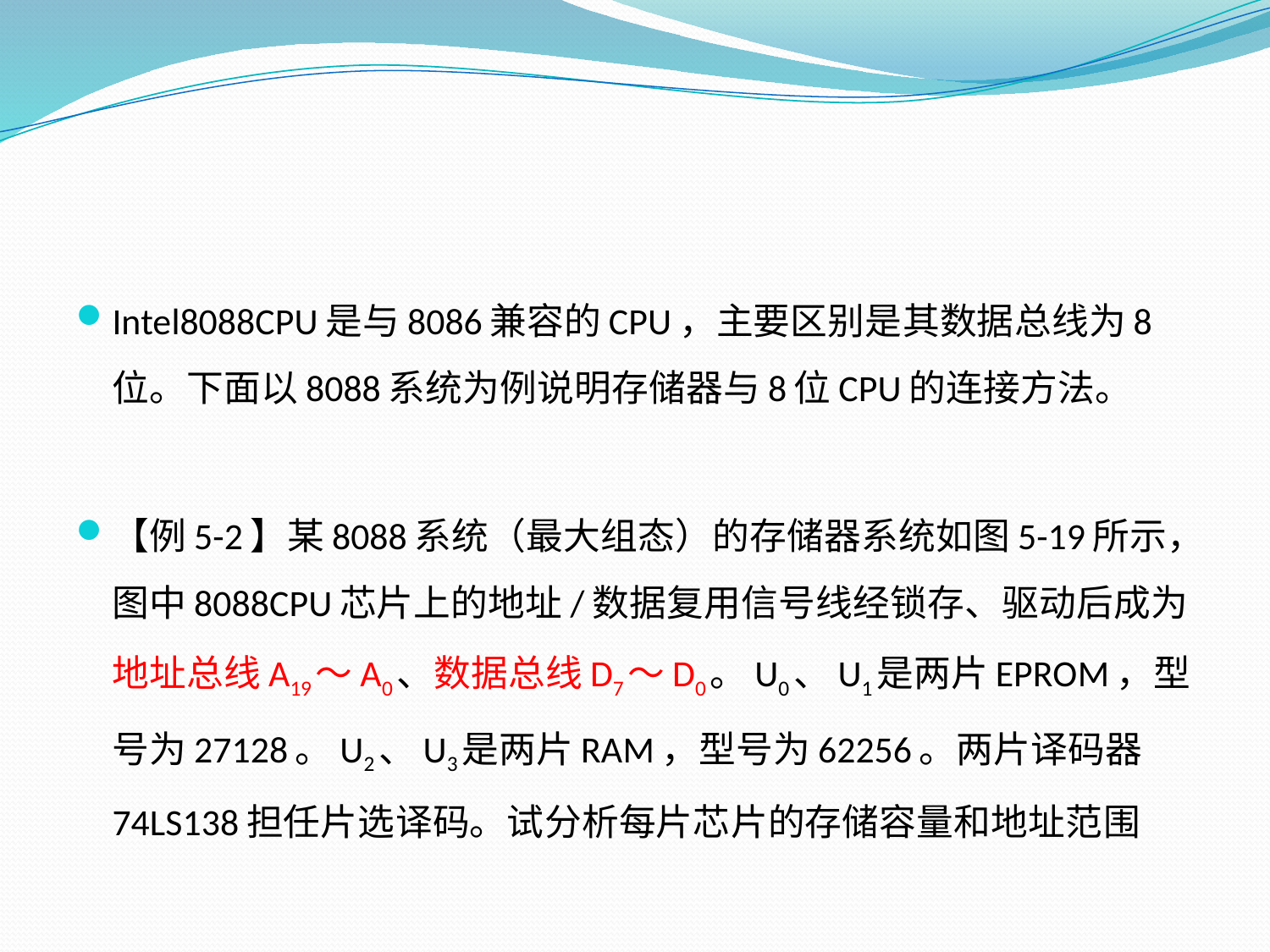

Intel8088CPU是与8086兼容的CPU，主要区别是其数据总线为8位。下面以8088系统为例说明存储器与8位CPU的连接方法。

【例5-2】某8088系统（最大组态）的存储器系统如图5-19所示，图中8088CPU芯片上的地址/数据复用信号线经锁存、驱动后成为地址总线A19～A0、数据总线D7～D0。U0、U1是两片EPROM，型号为27128。U2、U3是两片RAM，型号为62256。两片译码器74LS138担任片选译码。试分析每片芯片的存储容量和地址范围